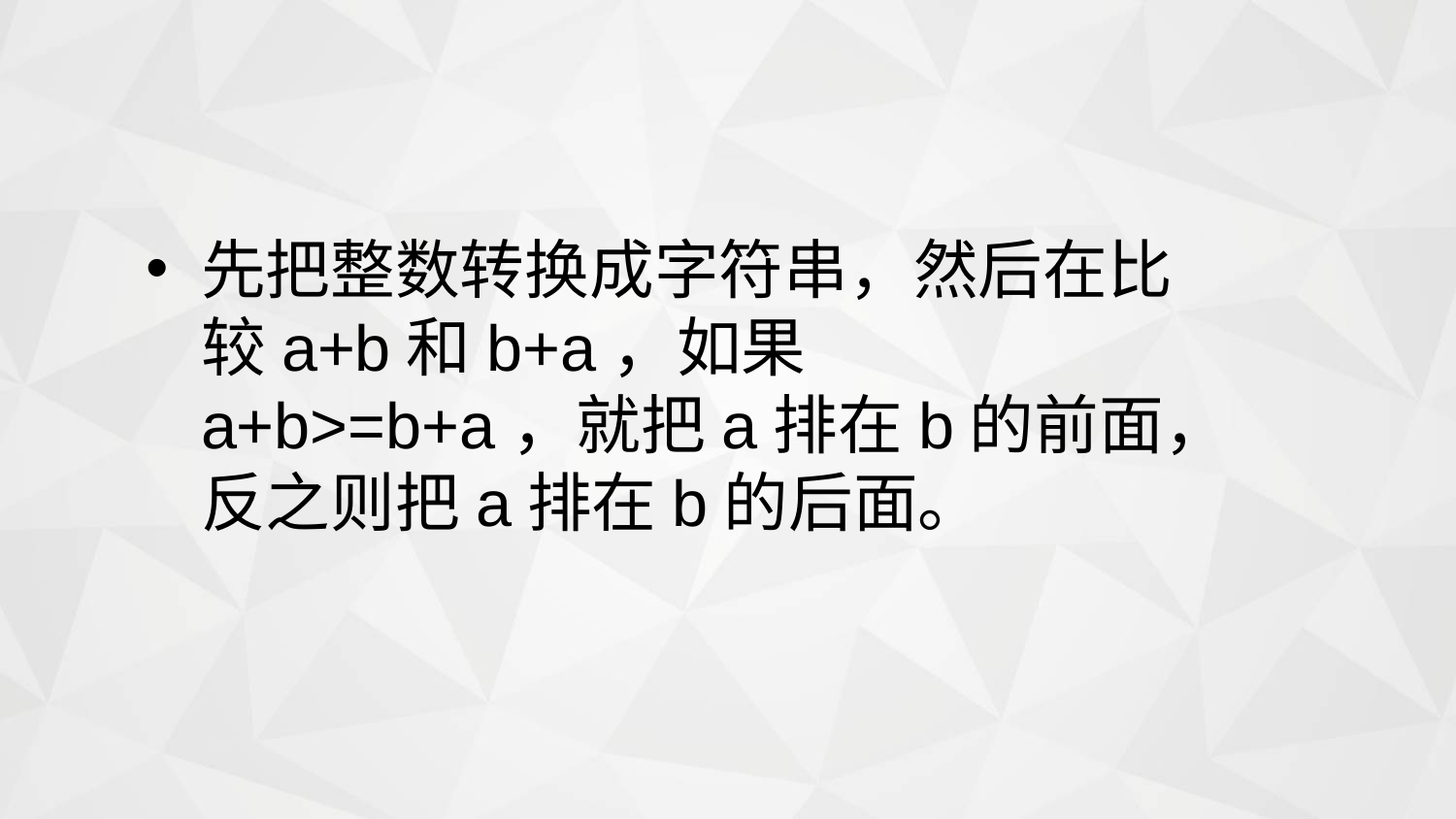

#
先把整数转换成字符串，然后在比较a+b和b+a，如果a+b>=b+a，就把a排在b的前面，反之则把a排在b的后面。